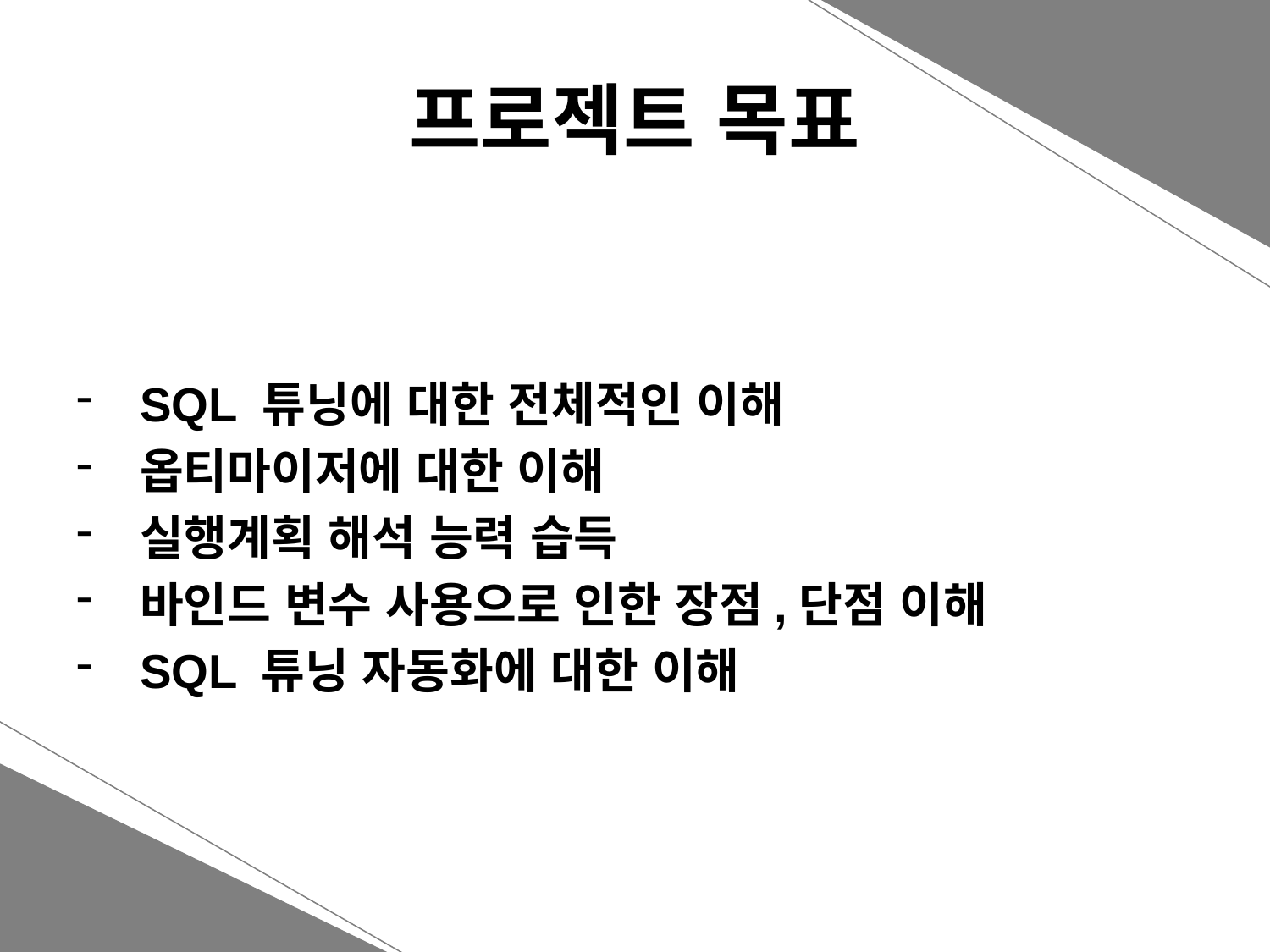

프로젝트 목표
SQL 튜닝에 대한 전체적인 이해
옵티마이저에 대한 이해
실행계획 해석 능력 습득
바인드 변수 사용으로 인한 장점,단점 이해
SQL 튜닝 자동화에 대한 이해